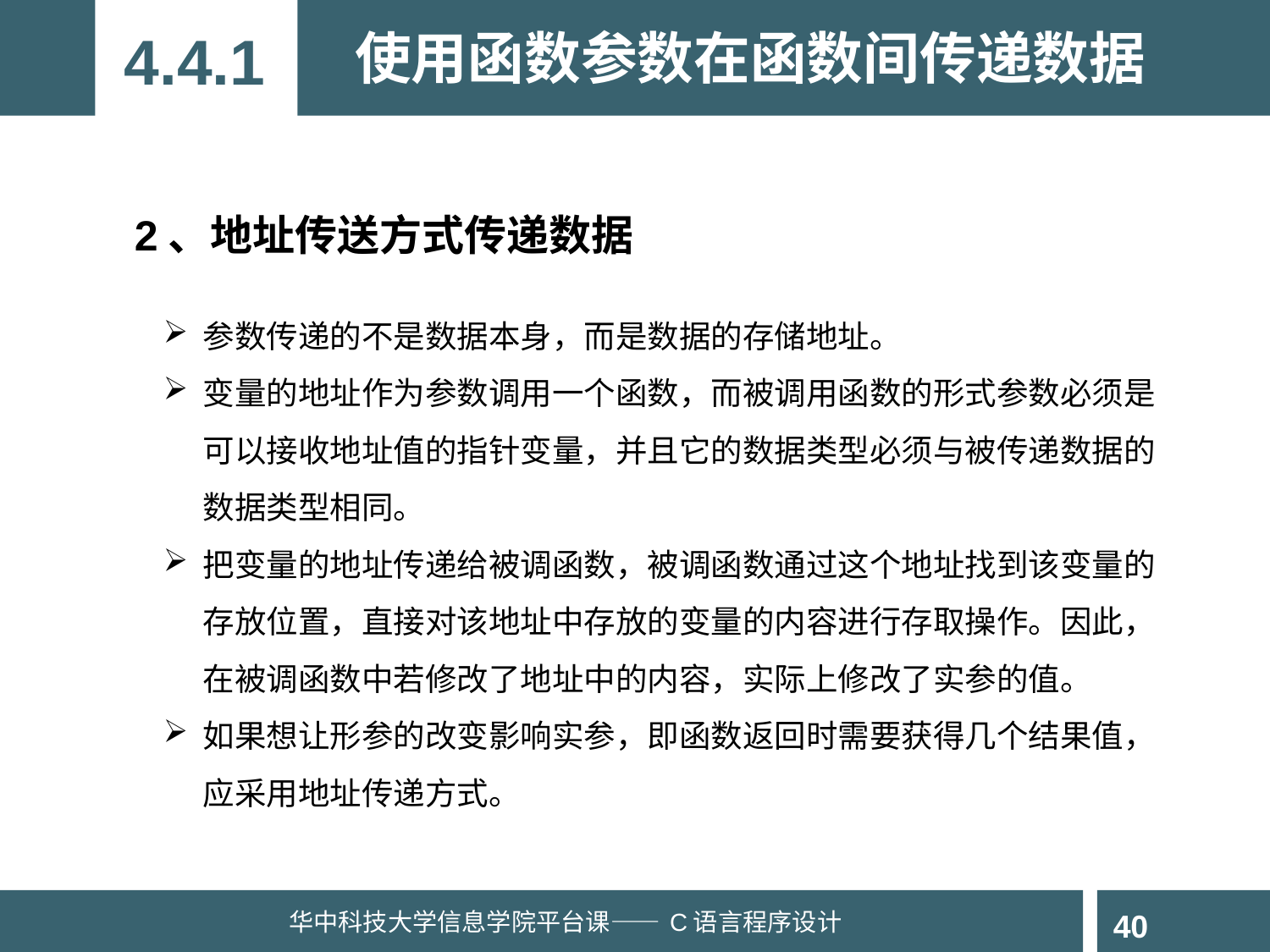

4.4.1
使用函数参数在函数间传递数据
2、地址传送方式传递数据
参数传递的不是数据本身，而是数据的存储地址。
变量的地址作为参数调用一个函数，而被调用函数的形式参数必须是可以接收地址值的指针变量，并且它的数据类型必须与被传递数据的数据类型相同。
把变量的地址传递给被调函数，被调函数通过这个地址找到该变量的存放位置，直接对该地址中存放的变量的内容进行存取操作。因此，在被调函数中若修改了地址中的内容，实际上修改了实参的值。
如果想让形参的改变影响实参，即函数返回时需要获得几个结果值，应采用地址传递方式。